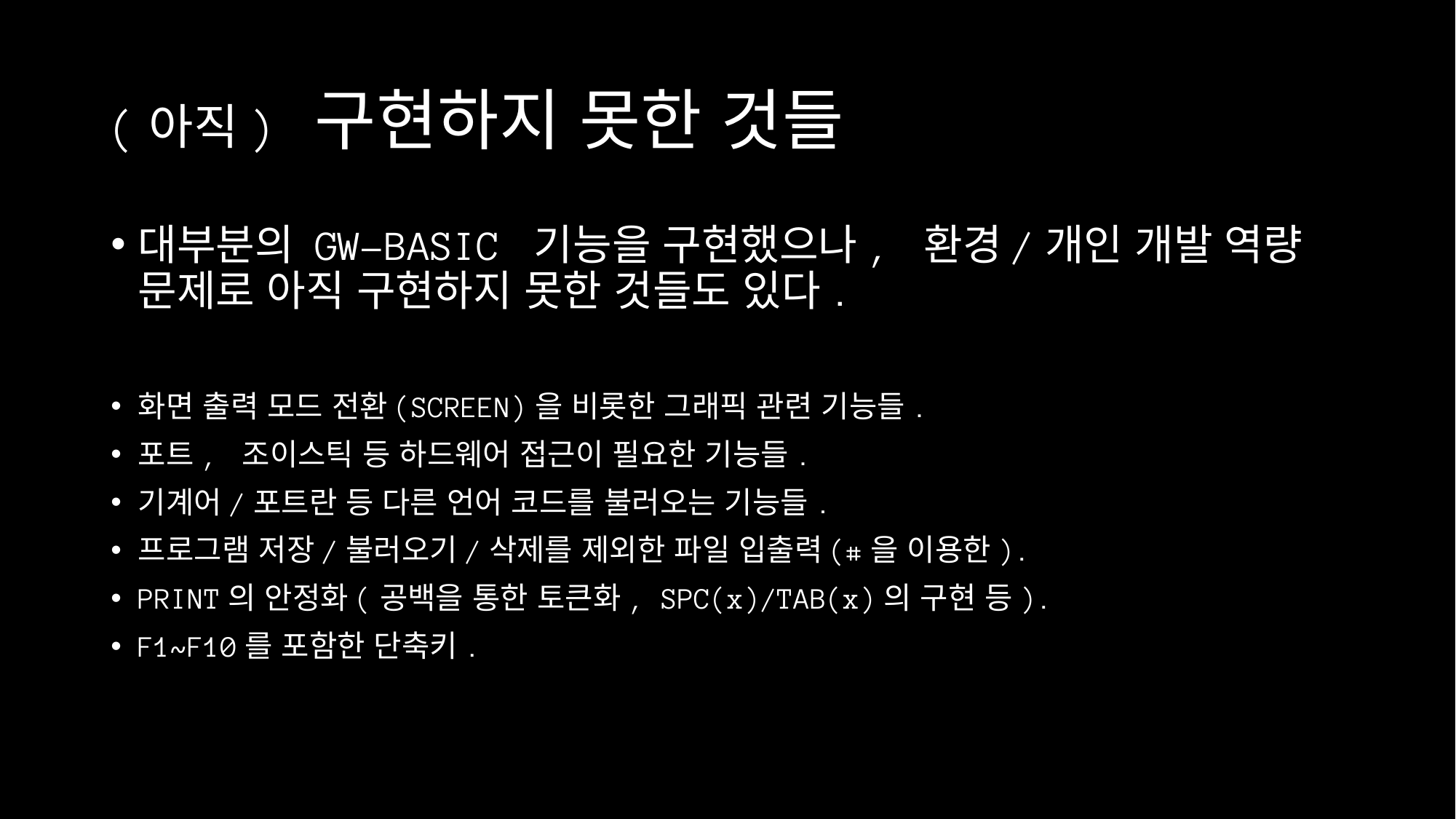

# (아직) 구현하지 못한 것들
대부분의 GW-BASIC 기능을 구현했으나, 환경/개인 개발 역량 문제로 아직 구현하지 못한 것들도 있다.

화면 출력 모드 전환(SCREEN)을 비롯한 그래픽 관련 기능들.
포트, 조이스틱 등 하드웨어 접근이 필요한 기능들.
기계어/포트란 등 다른 언어 코드를 불러오는 기능들.
프로그램 저장/불러오기/삭제를 제외한 파일 입출력(#을 이용한).
PRINT의 안정화(공백을 통한 토큰화, SPC(x)/TAB(x)의 구현 등).
F1~F10를 포함한 단축키.